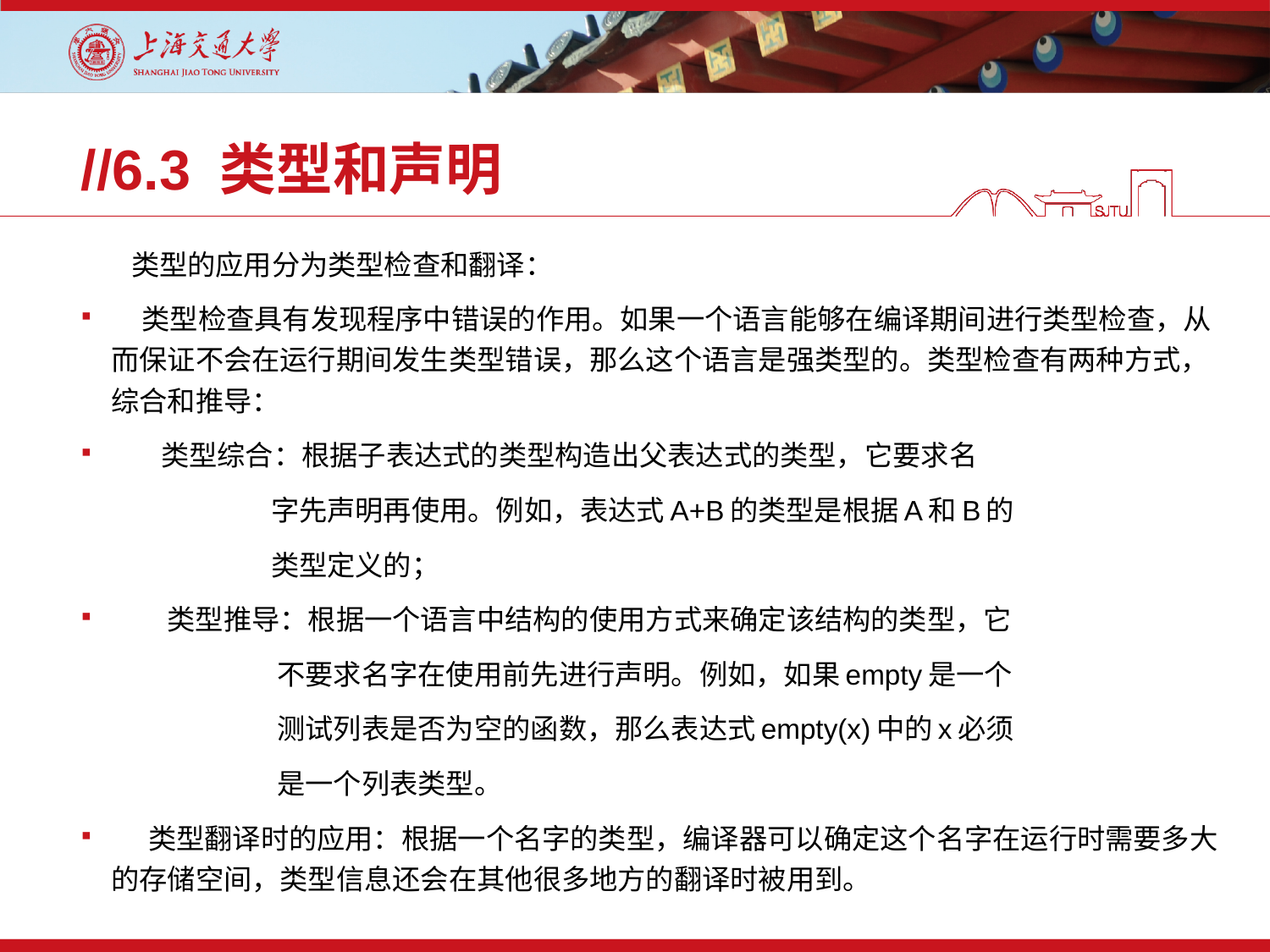

# //6.3 类型和声明
       类型的应用分为类型检查和翻译：
    类型检查具有发现程序中错误的作用。如果一个语言能够在编译期间进行类型检查，从而保证不会在运行期间发生类型错误，那么这个语言是强类型的。类型检查有两种方式，综合和推导：
       类型综合：根据子表达式的类型构造出父表达式的类型，它要求名
                             字先声明再使用。例如，表达式A+B的类型是根据A和B的
                             类型定义的；
        类型推导：根据一个语言中结构的使用方式来确定该结构的类型，它
                              不要求名字在使用前先进行声明。例如，如果empty是一个
                              测试列表是否为空的函数，那么表达式empty(x)中的x必须
                              是一个列表类型。
     类型翻译时的应用：根据一个名字的类型，编译器可以确定这个名字在运行时需要多大的存储空间，类型信息还会在其他很多地方的翻译时被用到。